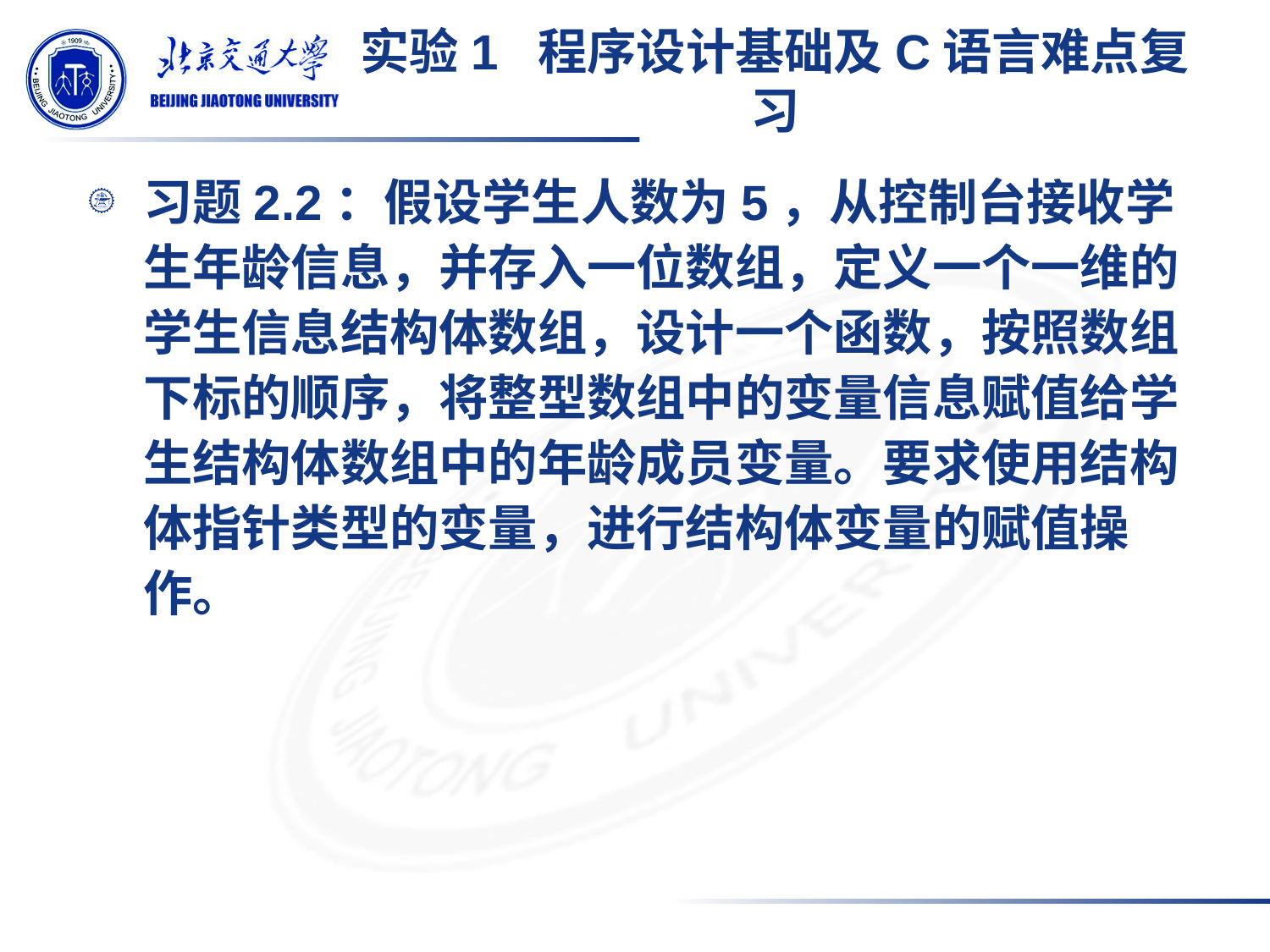

# 实验1  程序设计基础及C语言难点复习
习题2.2：假设学生人数为5，从控制台接收学生年龄信息，并存入一位数组，定义一个一维的学生信息结构体数组，设计一个函数，按照数组下标的顺序，将整型数组中的变量信息赋值给学生结构体数组中的年龄成员变量。要求使用结构体指针类型的变量，进行结构体变量的赋值操作。